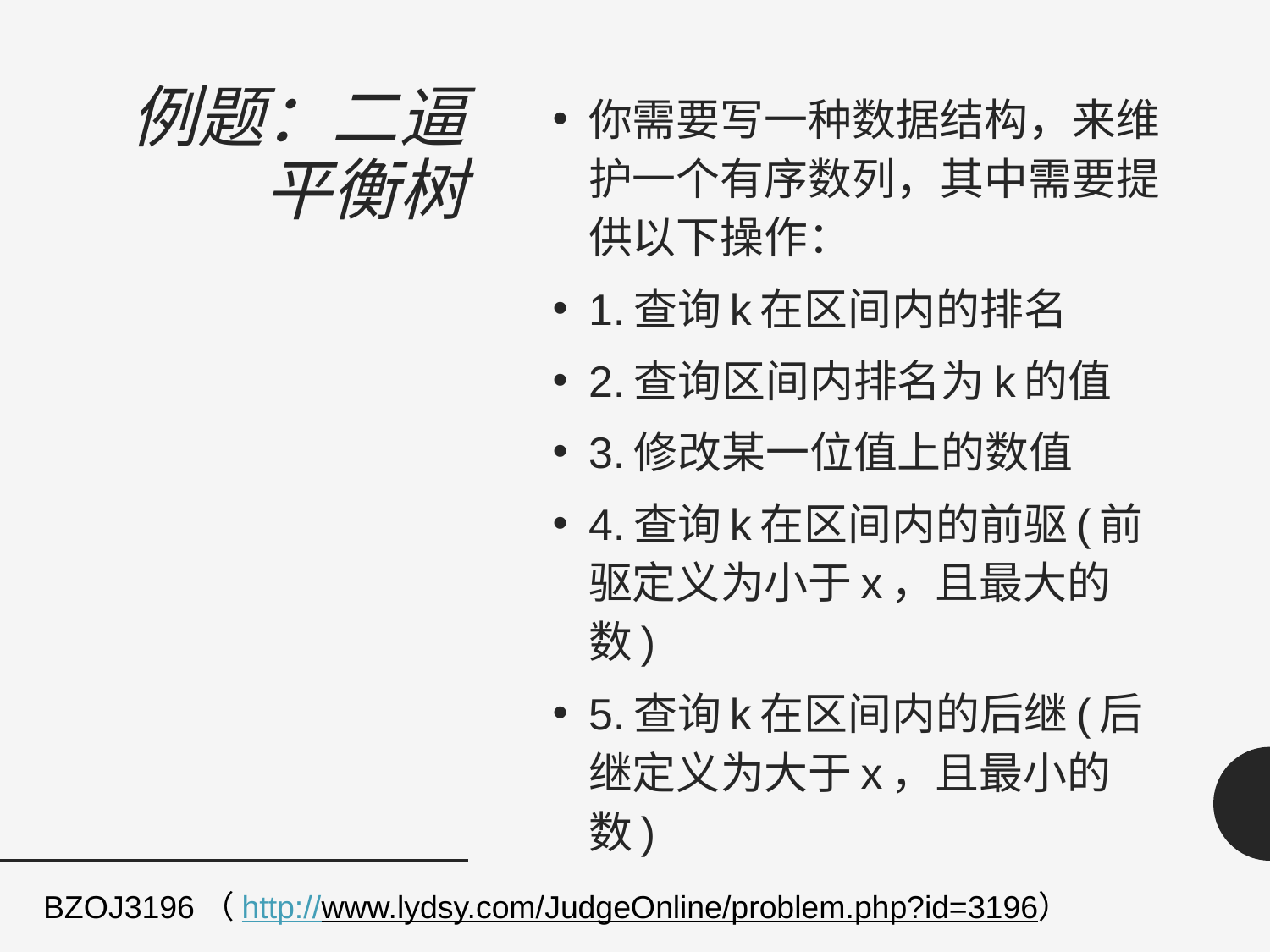

# 例题：二逼平衡树
你需要写一种数据结构，来维护一个有序数列，其中需要提供以下操作：
1.查询k在区间内的排名
2.查询区间内排名为k的值
3.修改某一位值上的数值
4.查询k在区间内的前驱(前驱定义为小于x，且最大的数)
5.查询k在区间内的后继(后继定义为大于x，且最小的数)

BZOJ3196（http://www.lydsy.com/JudgeOnline/problem.php?id=3196）